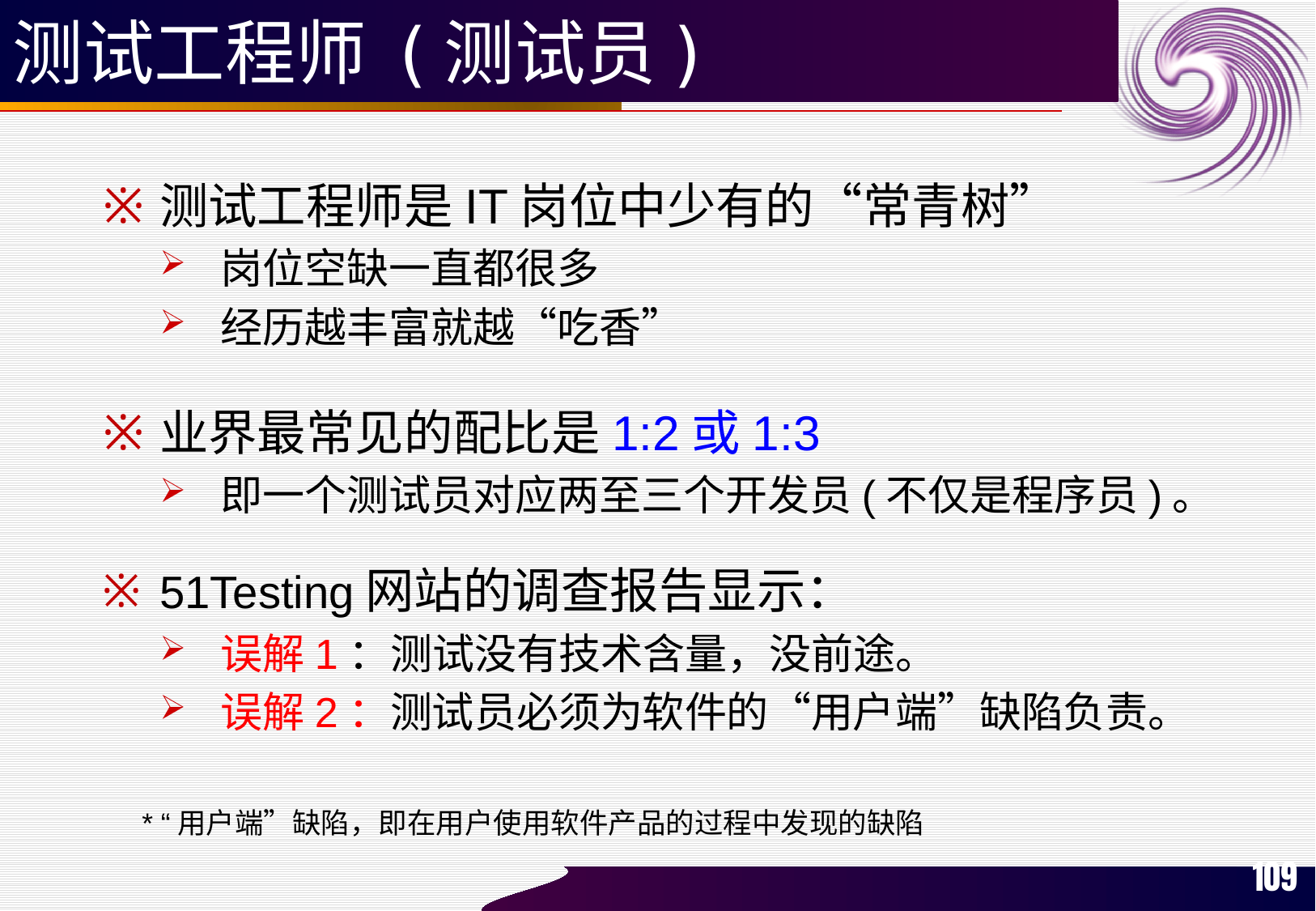

# 测试工程师 (测试员)
测试工程师是IT岗位中少有的“常青树”
岗位空缺一直都很多
经历越丰富就越“吃香”

业界最常见的配比是1:2或1:3
即一个测试员对应两至三个开发员(不仅是程序员)。

51Testing网站的调查报告显示：
误解1：测试没有技术含量，没前途。
误解2：测试员必须为软件的“用户端”缺陷负责。
* “用户端”缺陷，即在用户使用软件产品的过程中发现的缺陷
109